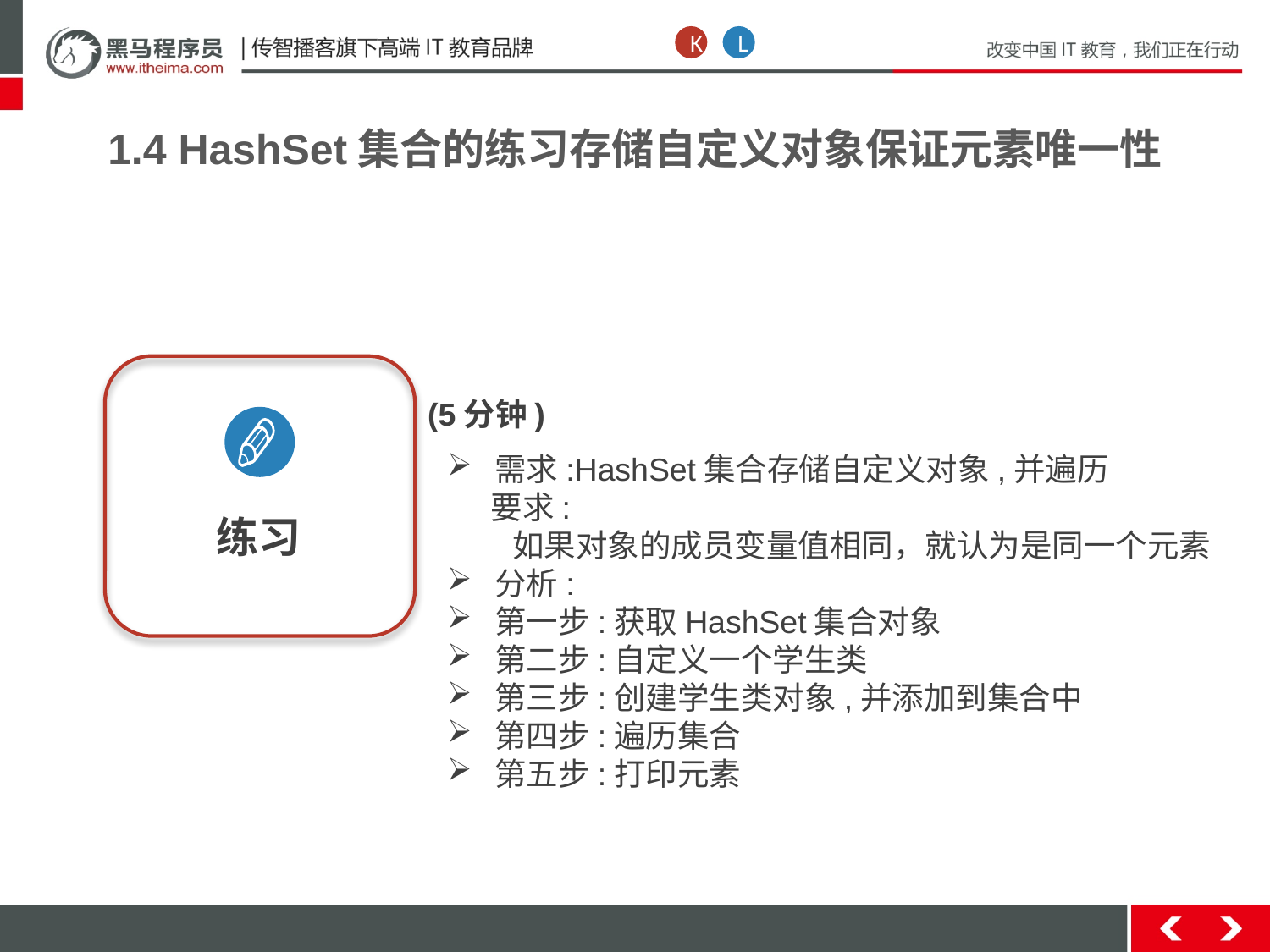

K
L
1.4 HashSet集合的练习存储自定义对象保证元素唯一性

练习
(5分钟)
需求:HashSet集合存储自定义对象,并遍历
     要求:
        如果对象的成员变量值相同，就认为是同一个元素
分析:
第一步:获取HashSet集合对象
第二步:自定义一个学生类
第三步:创建学生类对象,并添加到集合中
第四步:遍历集合
第五步:打印元素